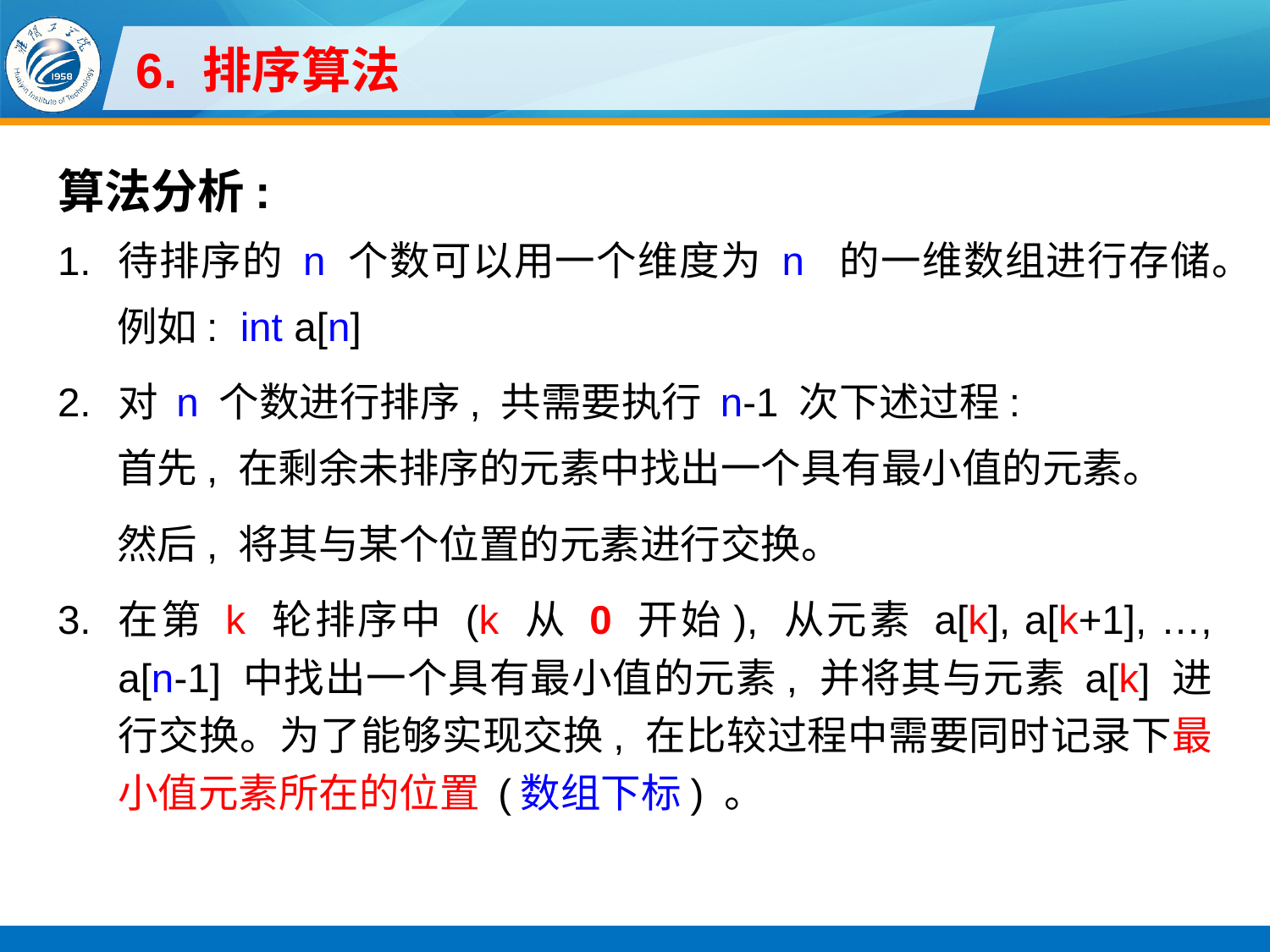

# 6. 排序算法
算法分析:
待排序的 n 个数可以用一个维度为 n  的一维数组进行存储。
例如:  int a[n]
对 n 个数进行排序, 共需要执行 n-1 次下述过程:
首先, 在剩余未排序的元素中找出一个具有最小值的元素。
然后, 将其与某个位置的元素进行交换。
在第 k 轮排序中 (k 从 0 开始), 从元素 a[k], a[k+1], …, a[n-1] 中找出一个具有最小值的元素, 并将其与元素 a[k] 进行交换。为了能够实现交换, 在比较过程中需要同时记录下最小值元素所在的位置 (数组下标) 。